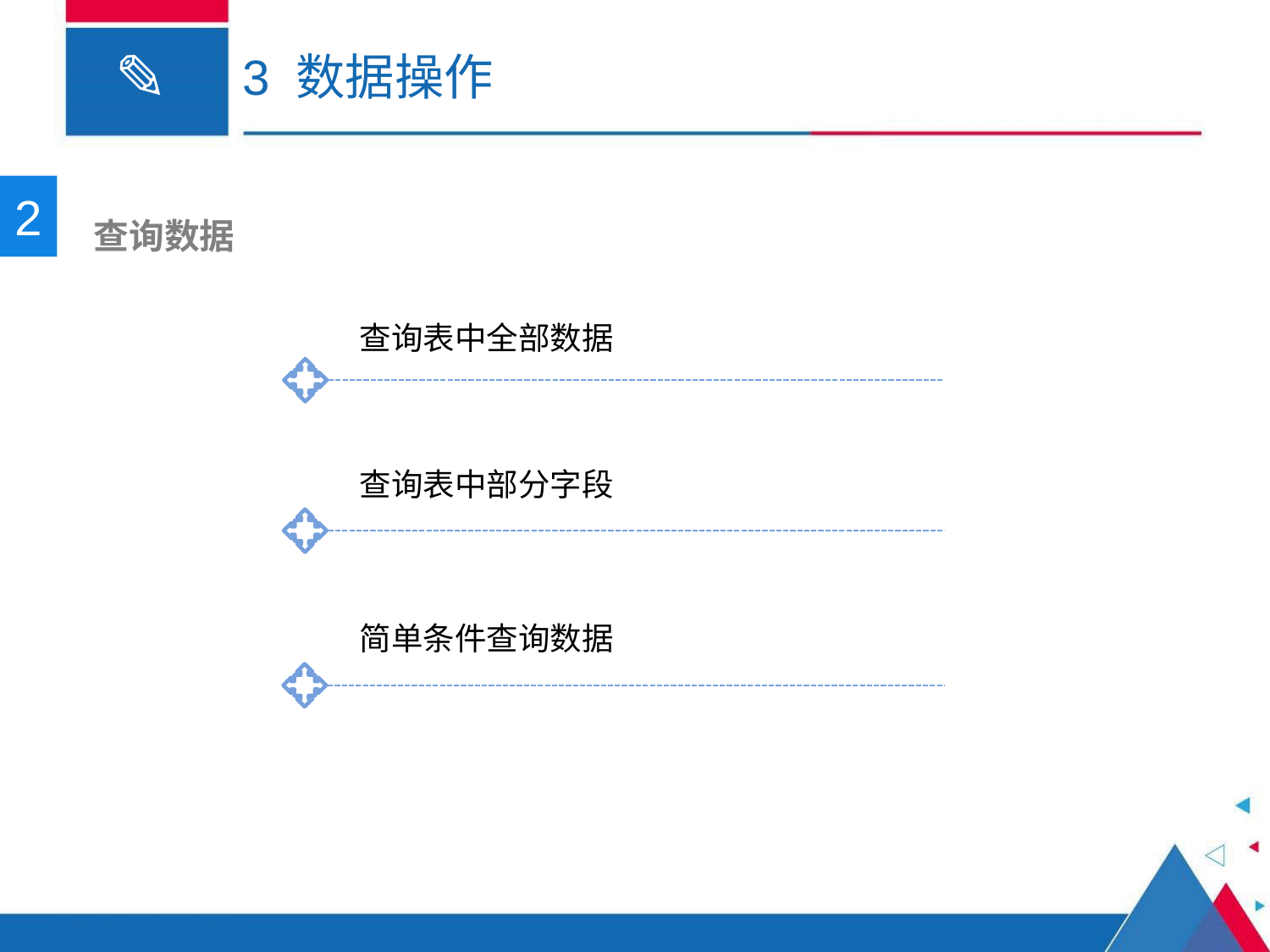

# 3 数据操作

2
  查询数据
查询表中全部数据

查询表中部分字段

简单条件查询数据